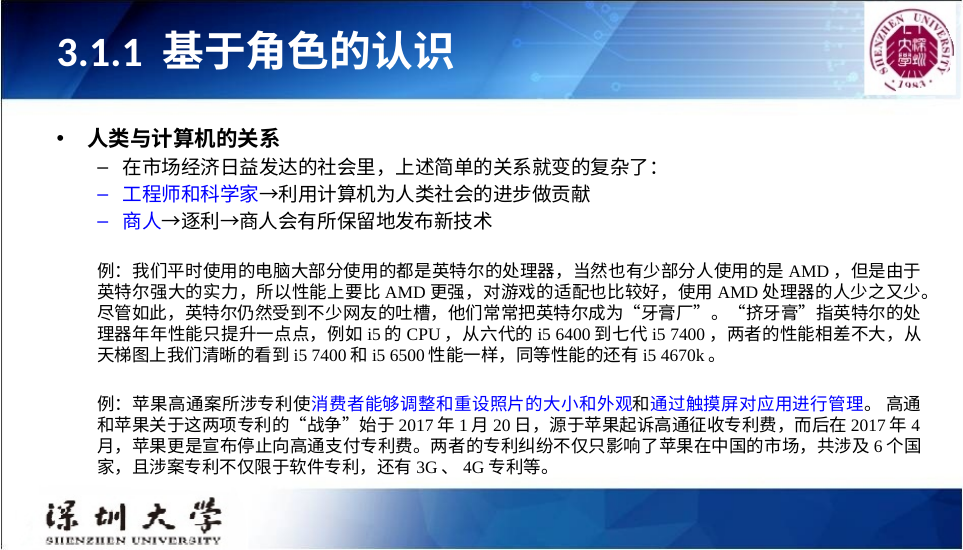

# 3.1.1 基于角色的认识
人类与计算机的关系
在市场经济日益发达的社会里，上述简单的关系就变的复杂了：
工程师和科学家→利用计算机为人类社会的进步做贡献
商人→逐利→商人会有所保留地发布新技术

例：我们平时使用的电脑大部分使用的都是英特尔的处理器，当然也有少部分人使用的是AMD，但是由于英特尔强大的实力，所以性能上要比AMD更强，对游戏的适配也比较好，使用AMD处理器的人少之又少。尽管如此，英特尔仍然受到不少网友的吐槽，他们常常把英特尔成为“牙膏厂”。“挤牙膏”指英特尔的处理器年年性能只提升一点点，例如i5的CPU，从六代的i5 6400到七代i5 7400，两者的性能相差不大，从天梯图上我们清晰的看到i5 7400和i5 6500性能一样，同等性能的还有i5 4670k。

例：苹果高通案所涉专利使消费者能够调整和重设照片的大小和外观和通过触摸屏对应用进行管理。 高通和苹果关于这两项专利的“战争”始于2017年1月20日，源于苹果起诉高通征收专利费，而后在2017年4月，苹果更是宣布停止向高通支付专利费。两者的专利纠纷不仅只影响了苹果在中国的市场，共涉及6个国家，且涉案专利不仅限于软件专利，还有3G、4G专利等。
13